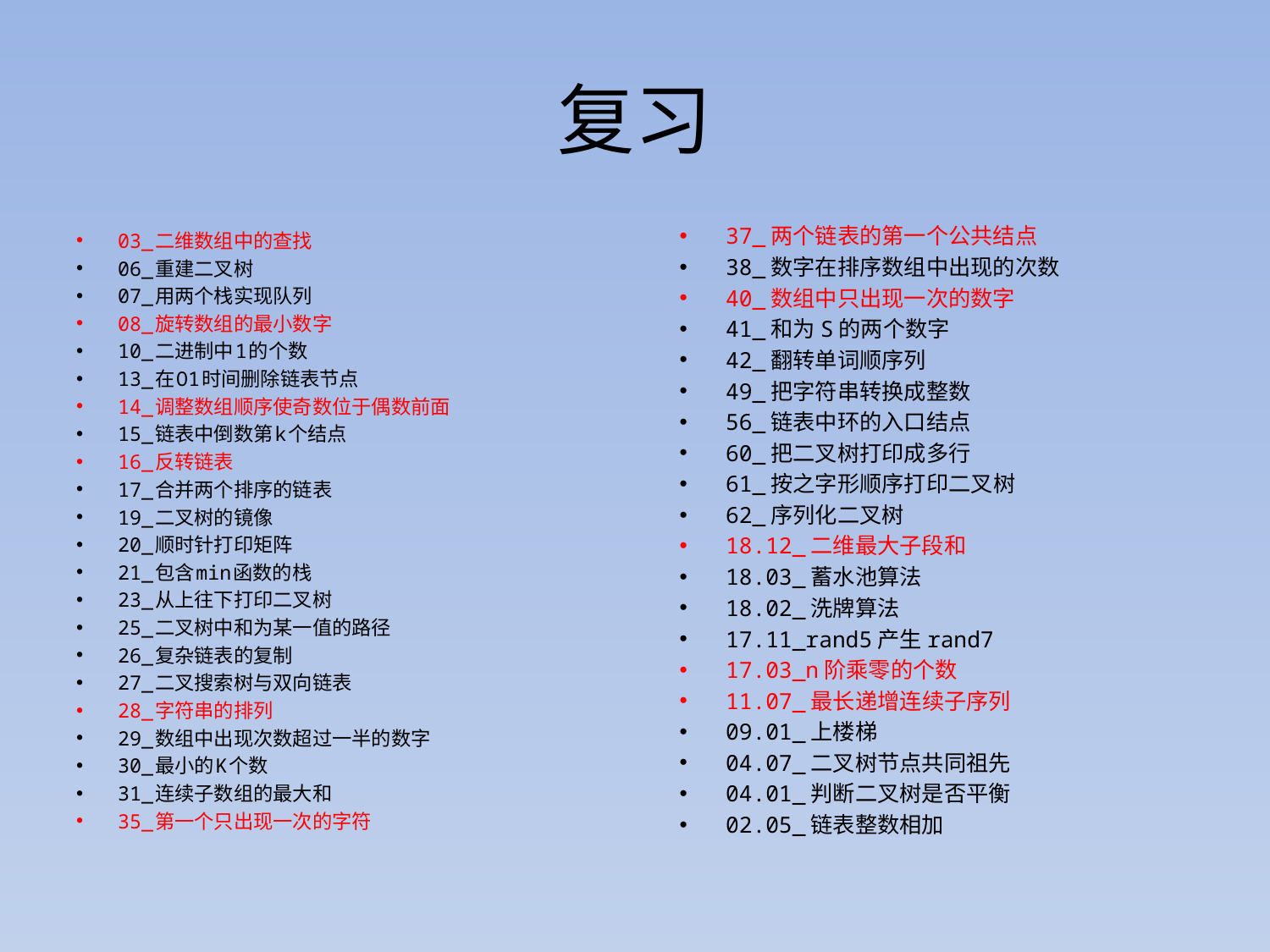

# 复习
37_两个链表的第一个公共结点
38_数字在排序数组中出现的次数
40_数组中只出现一次的数字
41_和为S的两个数字
42_翻转单词顺序列
49_把字符串转换成整数
56_链表中环的入口结点
60_把二叉树打印成多行
61_按之字形顺序打印二叉树
62_序列化二叉树
18.12_二维最大子段和
18.03_蓄水池算法
18.02_洗牌算法
17.11_rand5产生rand7
17.03_n阶乘零的个数
11.07_最长递增连续子序列
09.01_上楼梯
04.07_二叉树节点共同祖先
04.01_判断二叉树是否平衡
02.05_链表整数相加
03_二维数组中的查找
06_重建二叉树
07_用两个栈实现队列
08_旋转数组的最小数字
10_二进制中1的个数
13_在O1时间删除链表节点
14_调整数组顺序使奇数位于偶数前面
15_链表中倒数第k个结点
16_反转链表
17_合并两个排序的链表
19_二叉树的镜像
20_顺时针打印矩阵
21_包含min函数的栈
23_从上往下打印二叉树
25_二叉树中和为某一值的路径
26_复杂链表的复制
27_二叉搜索树与双向链表
28_字符串的排列
29_数组中出现次数超过一半的数字
30_最小的K个数
31_连续子数组的最大和
35_第一个只出现一次的字符